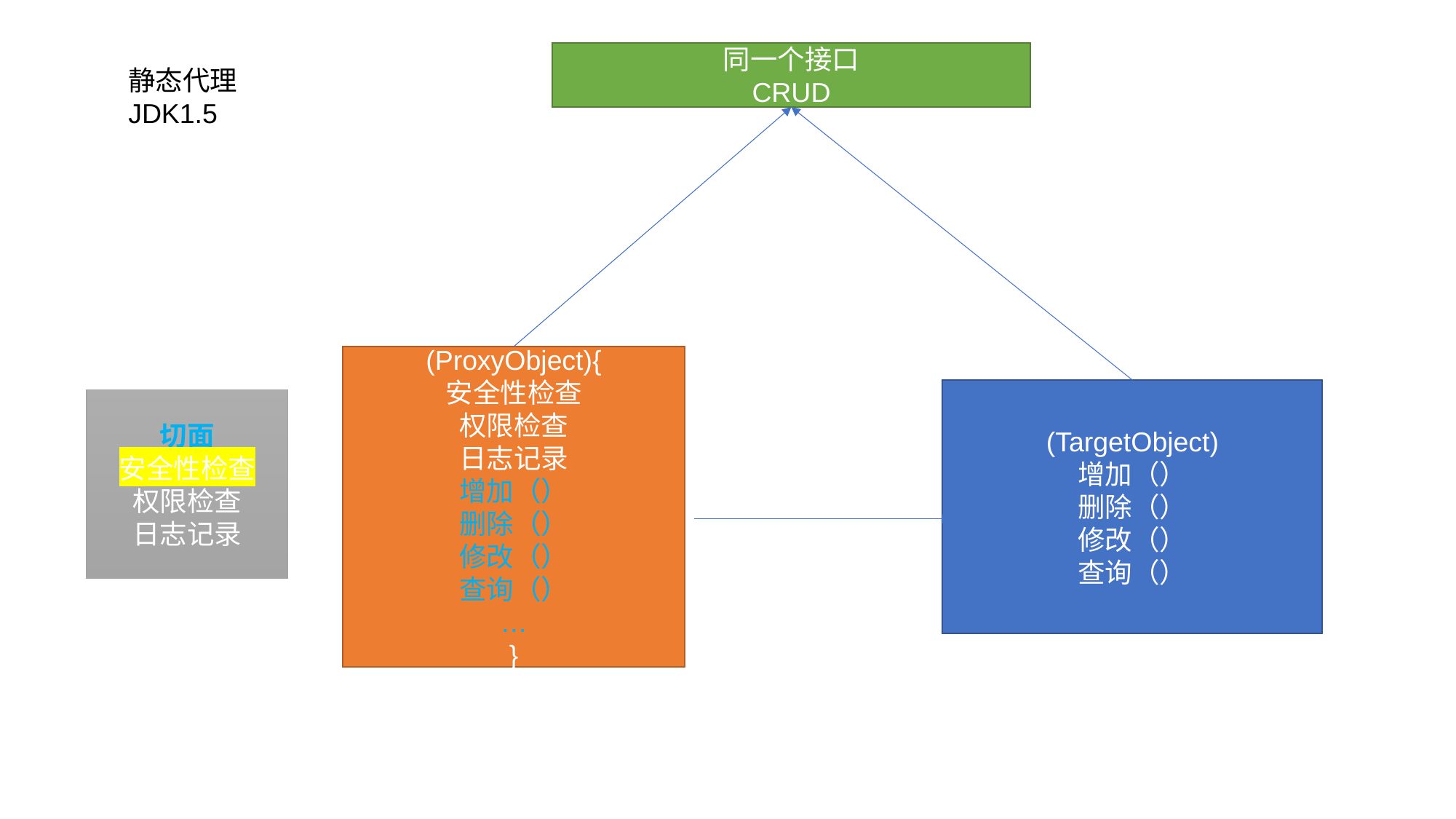

同一个接口
CRUD
静态代理
JDK1.5
(ProxyObject){
安全性检查
权限检查
日志记录
增加（）
删除（）
修改（）
查询（）
…
}
(TargetObject)
增加（）
删除（）
修改（）
查询（）
切面
安全性检查
权限检查
日志记录